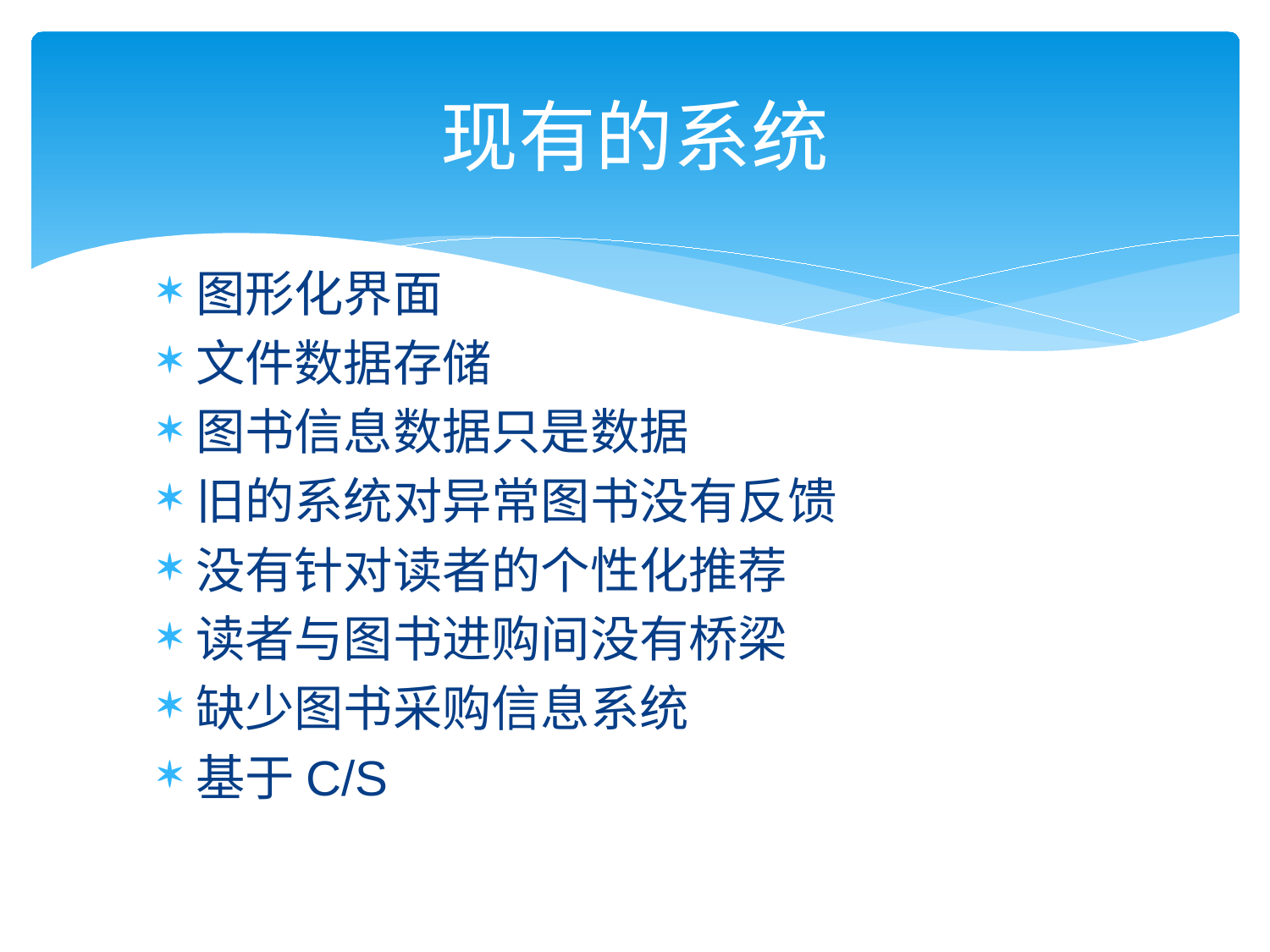

# 现有的系统
图形化界面
文件数据存储
图书信息数据只是数据
旧的系统对异常图书没有反馈
没有针对读者的个性化推荐
读者与图书进购间没有桥梁
缺少图书采购信息系统
基于C/S